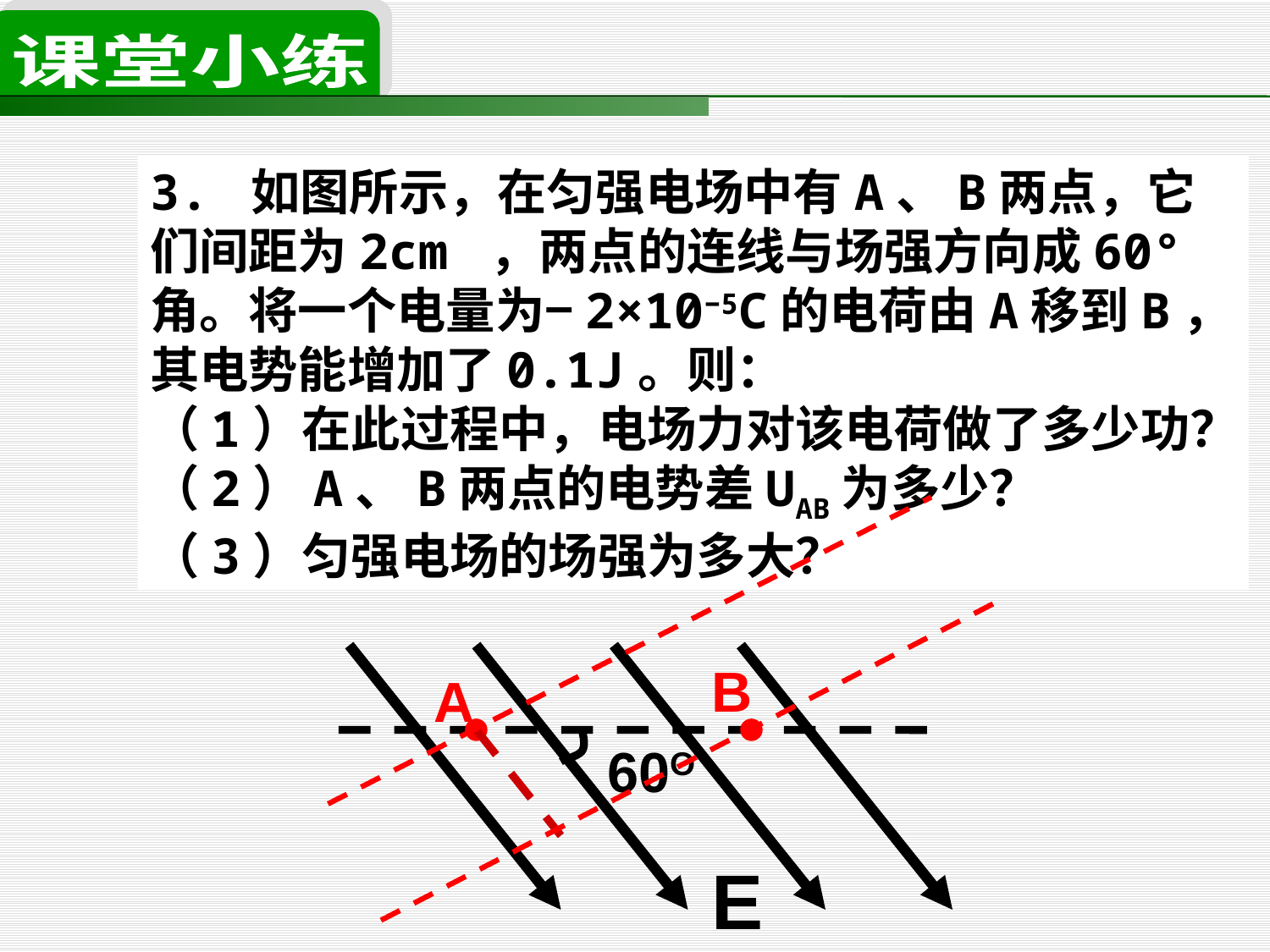

课堂小练

3. 如图所示，在匀强电场中有A、B两点，它们间距为2cm ，两点的连线与场强方向成60°角。将一个电量为−2×10−5C的电荷由A移到B，其电势能增加了0.1J。则：
（1）在此过程中，电场力对该电荷做了多少功？
（2）A、B两点的电势差UAB为多少？
（3）匀强电场的场强为多大？

B
A

60O
E